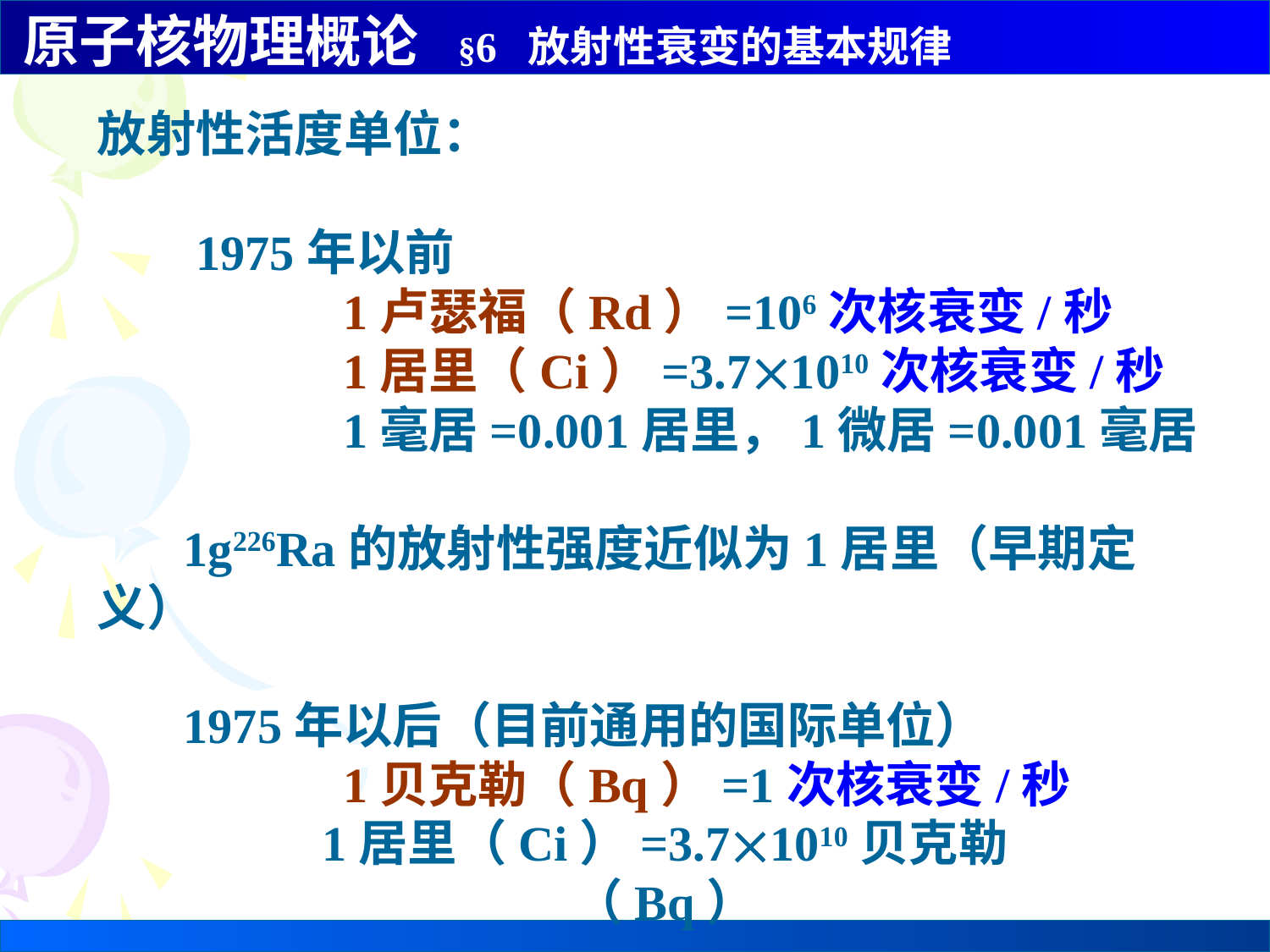

放射性活度单位：

        1975年以前
                    1卢瑟福（Rd）=106次核衰变/秒
                    1居里（Ci）=3.7×1010次核衰变/秒
                    1毫居=0.001居里，1微居=0.001毫居

       1g226Ra的放射性强度近似为1居里（早期定义）

       1975年以后（目前通用的国际单位）
                    1贝克勒（Bq）=1次核衰变/秒
1居里（Ci）=3.7×1010贝克勒（Bq）